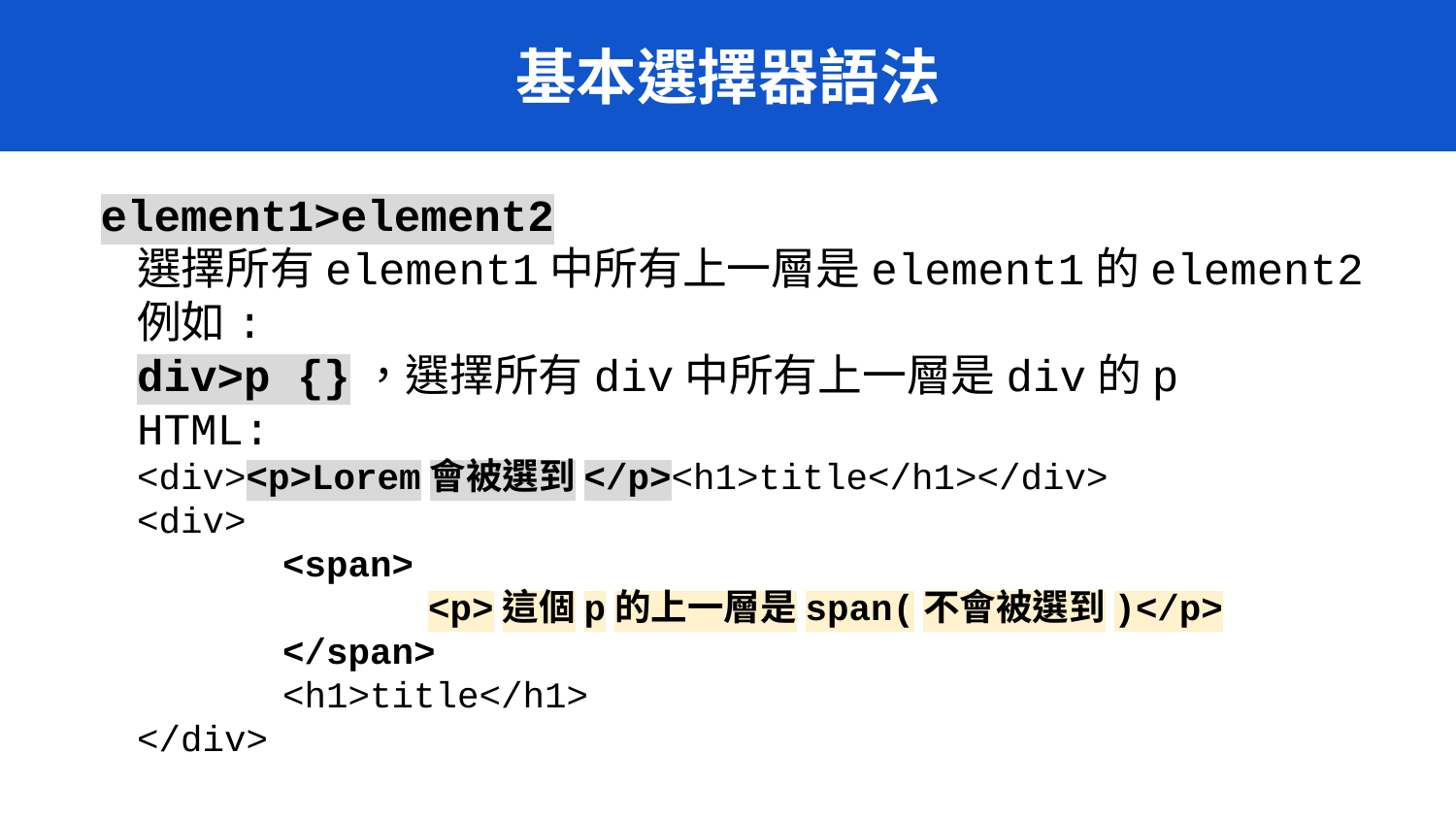

# 基本選擇器語法
element1>element2
選擇所有element1中所有上一層是element1的element2
例如:
div>p {}，選擇所有div中所有上一層是div的p
HTML:
<div><p>Lorem會被選到</p><h1>title</h1></div>
<div>
	<span>
		<p>這個p的上一層是span(不會被選到)</p>
	</span>
	<h1>title</h1>
</div>